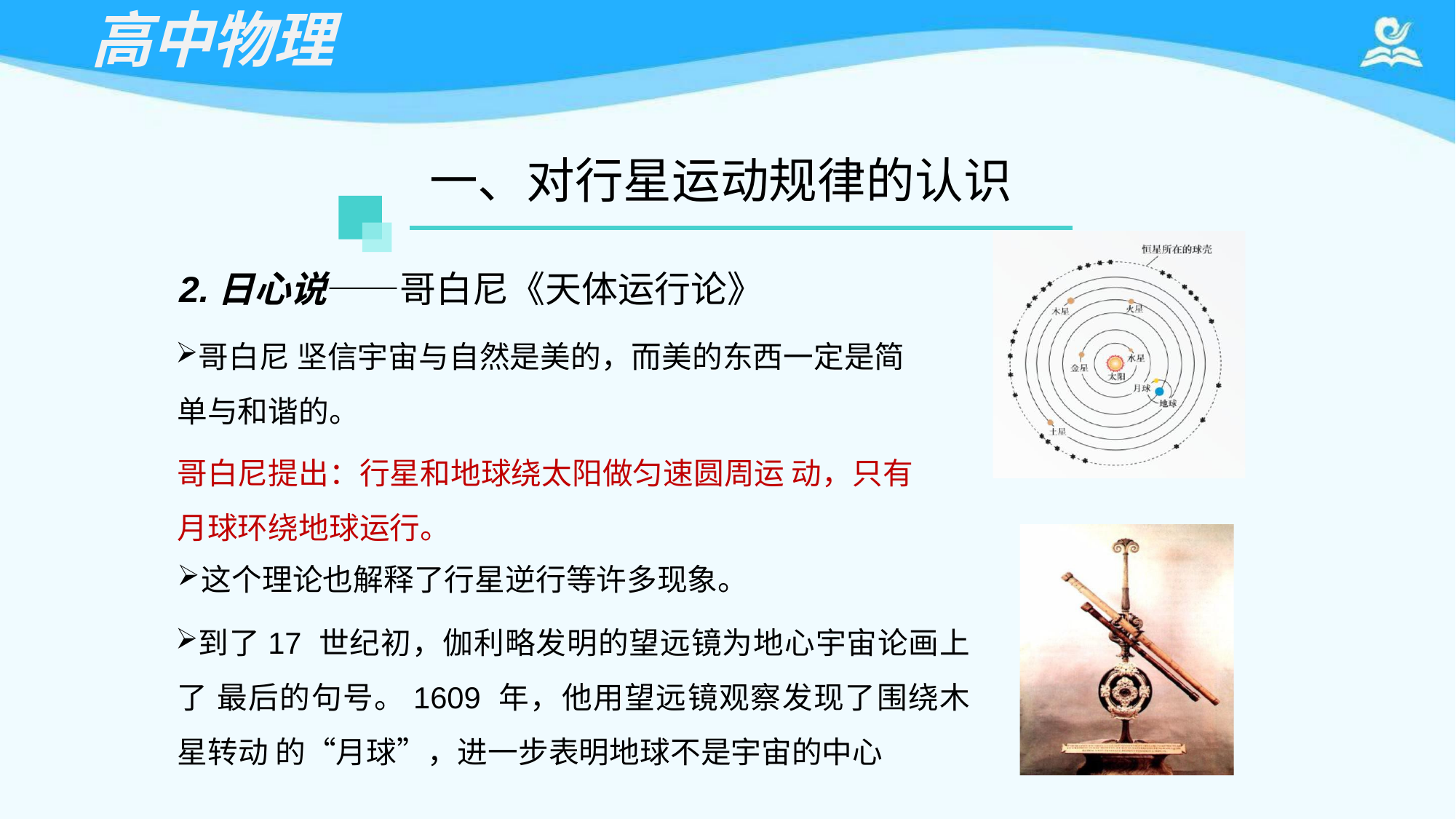

# 高中物理
一、对行星运动规律的认识

2.日心说——哥白尼《天体运行论》
哥白尼坚信宇宙与自然是美的，而美的东西一定是简 单与和谐的。
哥白尼提出：行星和地球绕太阳做匀速圆周运 动，只有 月球环绕地球运行。
这个理论也解释了行星逆行等许多现象。
到了17 世纪初，伽利略发明的望远镜为地心宇宙论画上了 最后的句号。1609 年，他用望远镜观察发现了围绕木星转动 的“月球”，进一步表明地球不是宇宙的中心